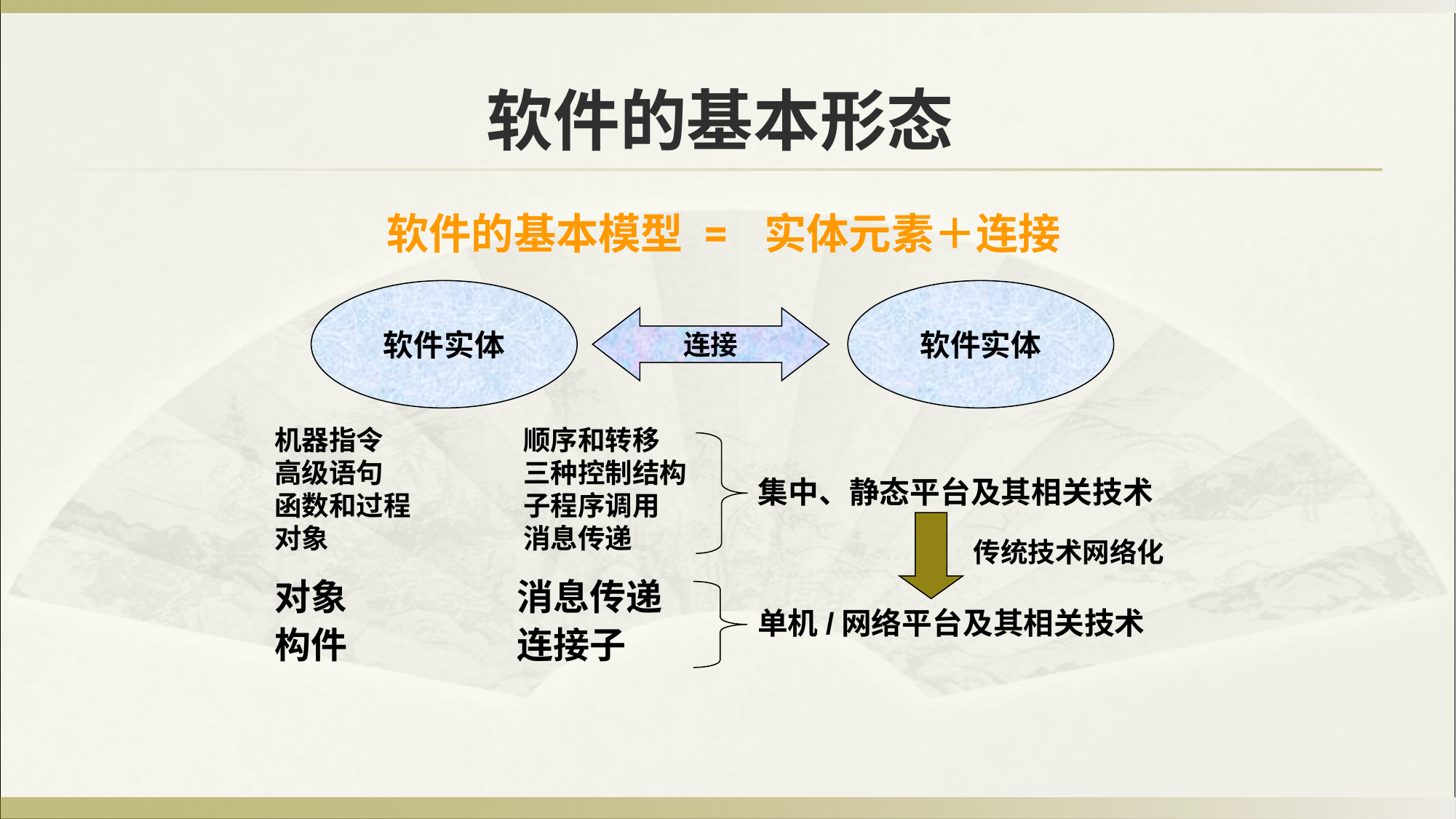

# 软件的基本形态
软件的基本模型 = 实体元素＋连接
软件实体
软件实体
连接
机器指令	     顺序和转移
高级语句	     三种控制结构
函数和过程	     子程序调用
对象		     消息传递

集中、静态平台及其相关技术

传统技术网络化
对象		   消息传递
构件		   连接子

单机/网络平台及其相关技术